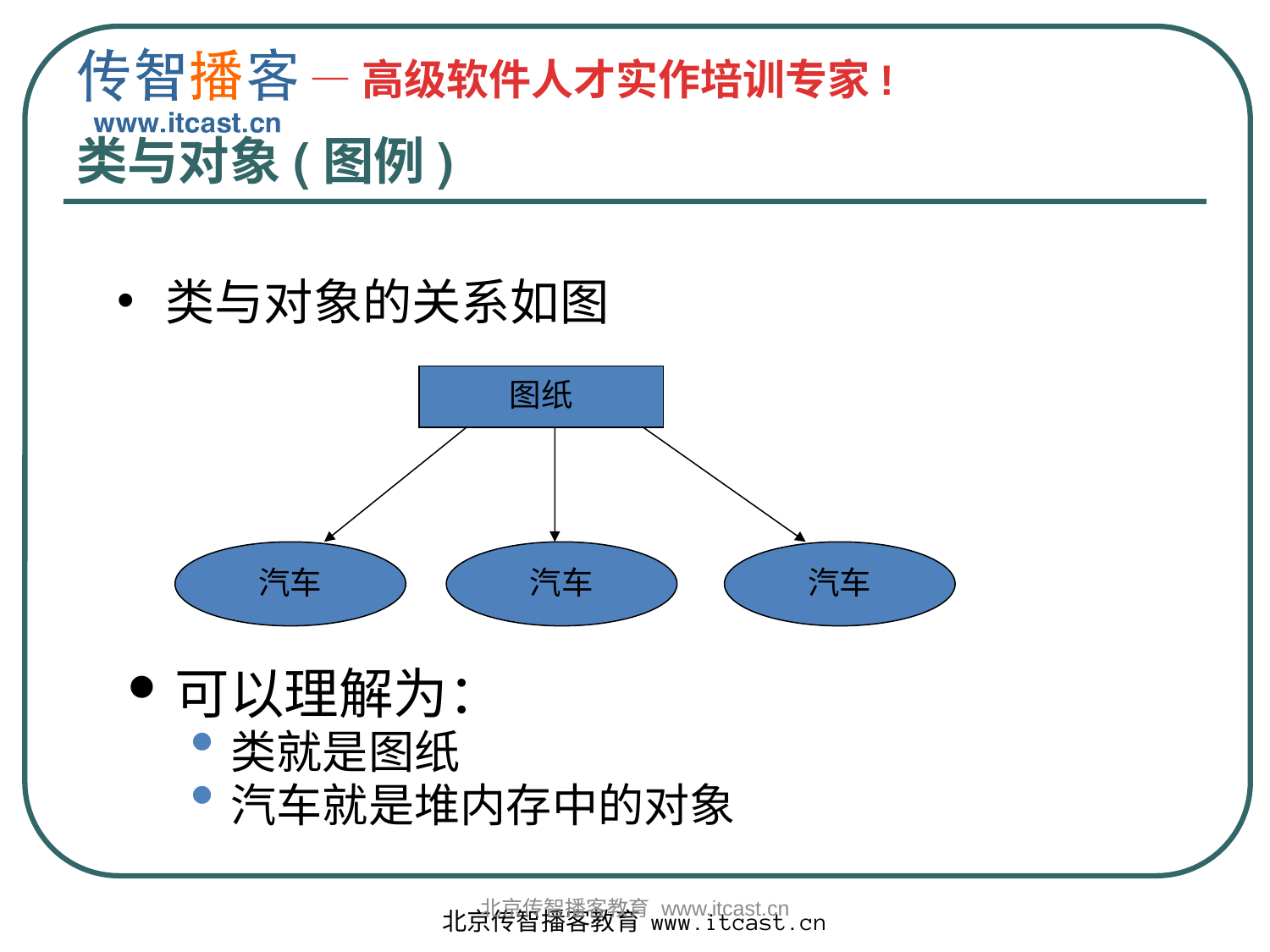

# 类与对象(图例)
类与对象的关系如图
图纸

汽车
汽车
汽车
可以理解为：
类就是图纸
汽车就是堆内存中的对象
北京传智播客教育 www.itcast.cn